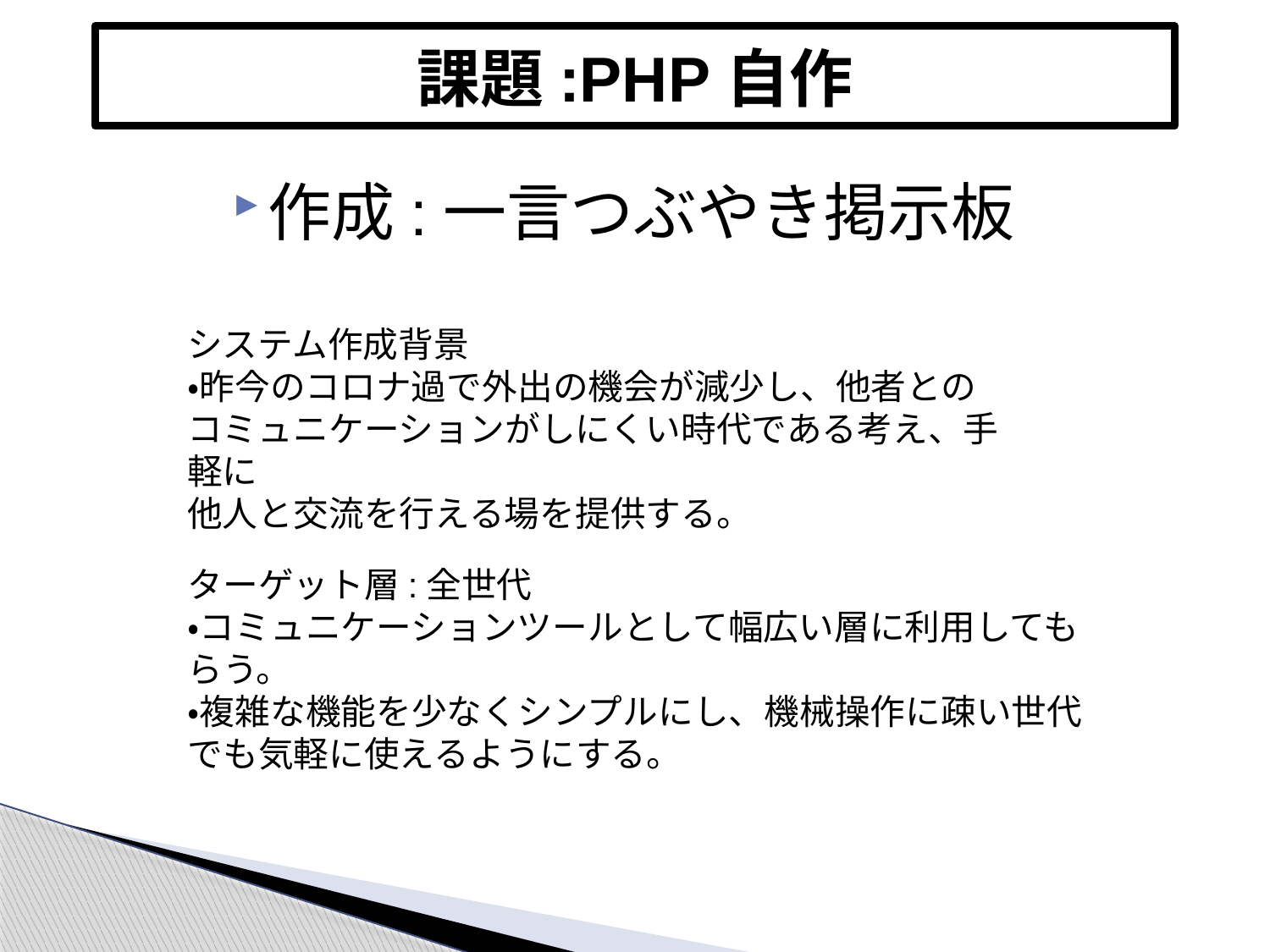

課題:PHP自作
作成:一言つぶやき掲示板
システム作成背景
・昨今のコロナ過で外出の機会が減少し、他者との
コミュニケーションがしにくい時代である考え、手軽に
他人と交流を行える場を提供する。
ターゲット層:全世代
・コミュニケーションツールとして幅広い層に利用してもらう。
・複雑な機能を少なくシンプルにし、機械操作に疎い世代でも気軽に使えるようにする。